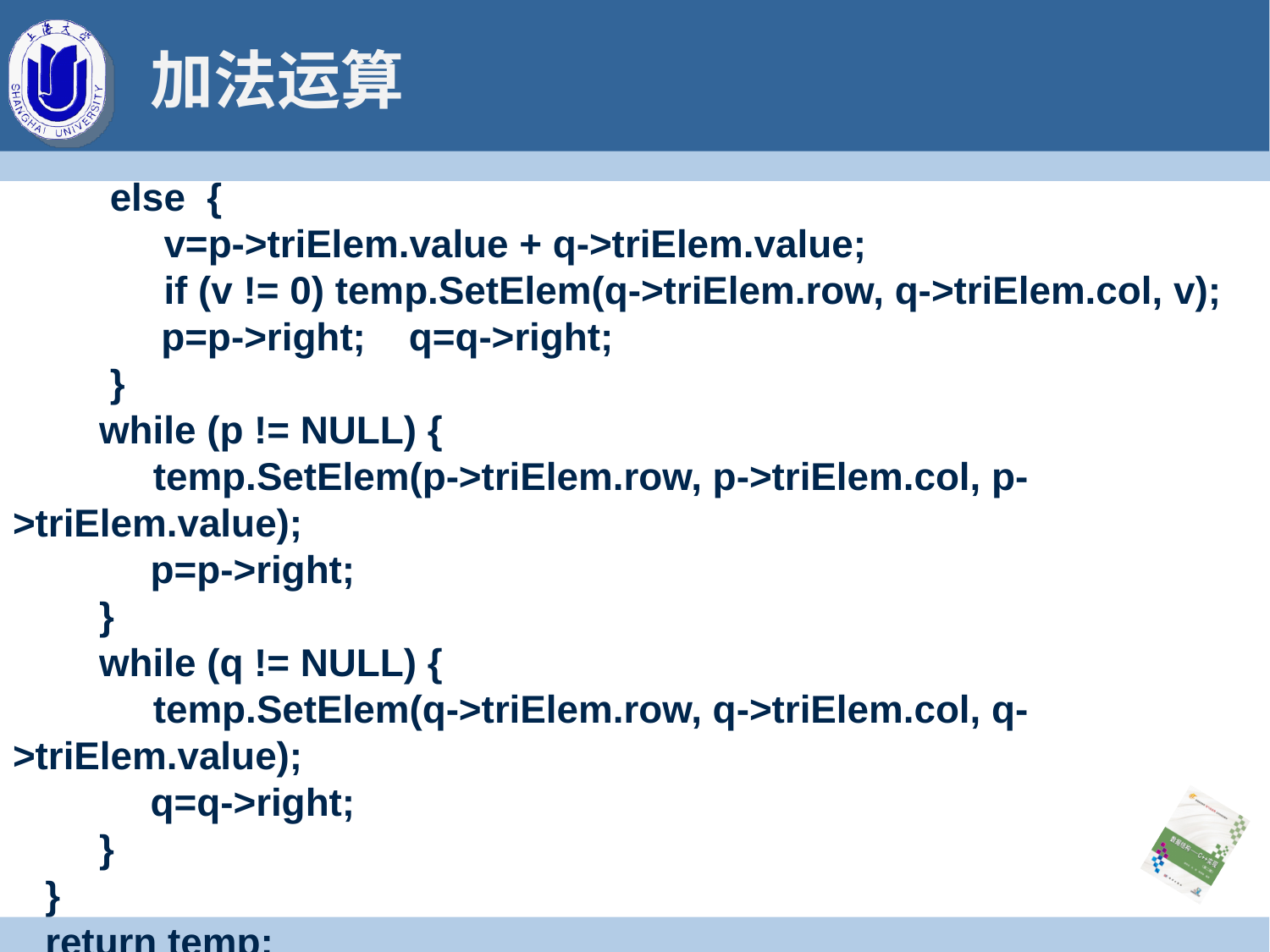

# 加法运算
         else  {
              v=p->triElem.value + q->triElem.value;
              if (v != 0) temp.SetElem(q->triElem.row, q->triElem.col, v);
	  p=p->right;    q=q->right;
         }
        while (p != NULL) {
             temp.SetElem(p->triElem.row, p->triElem.col, p->triElem.value);
	 p=p->right;
        }
        while (q != NULL) {
             temp.SetElem(q->triElem.row, q->triElem.col, q->triElem.value);
	 q=q->right;
        }
   }
   return temp;
}